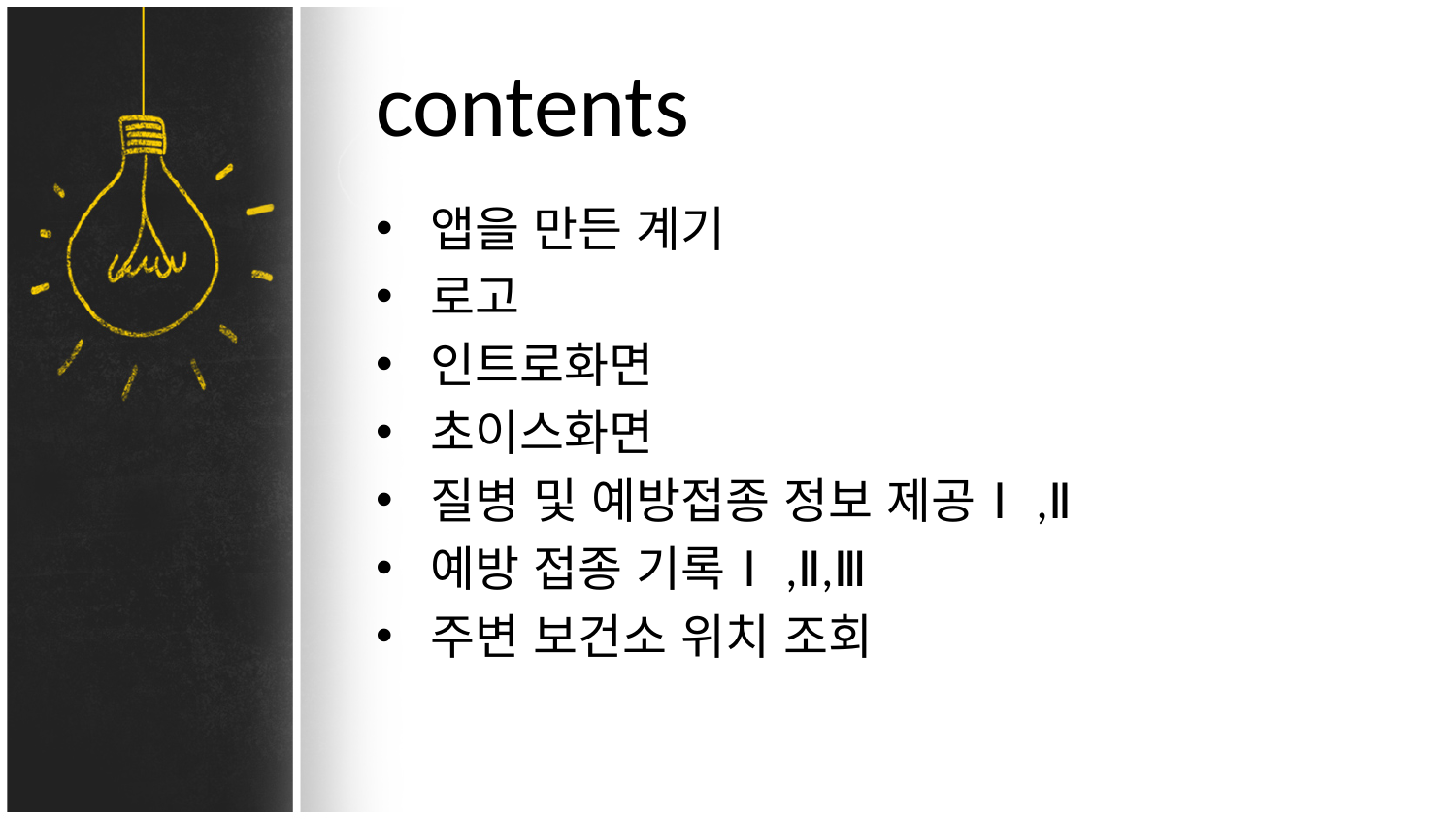

# contents
앱을 만든 계기
로고
인트로화면
초이스화면
질병 및 예방접종 정보 제공Ⅰ,Ⅱ
예방 접종 기록Ⅰ,Ⅱ,Ⅲ
주변 보건소 위치 조회